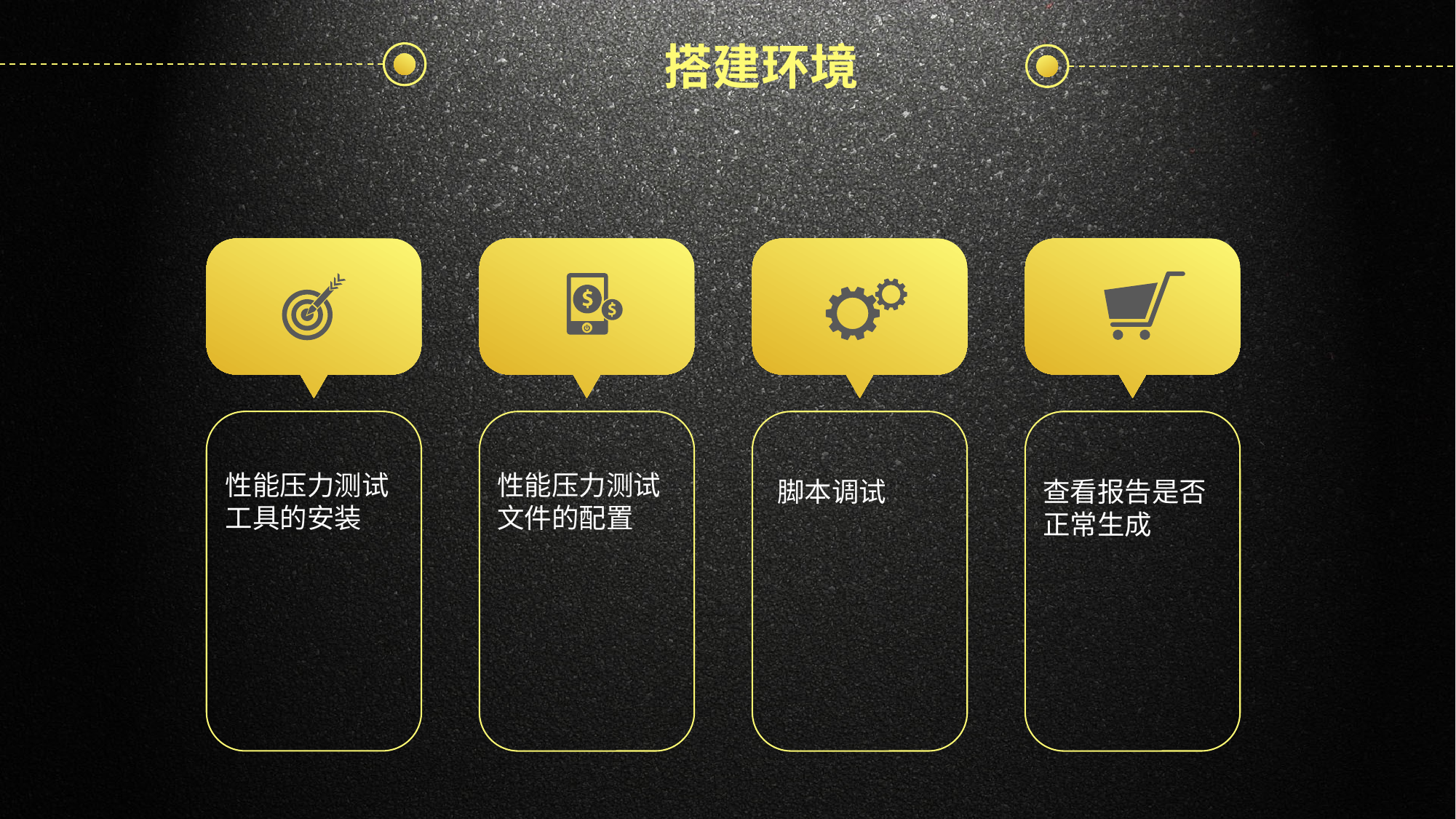

搭建环境

性能压力测试工具的安装

性能压力测试文件的配置

查看报告是否正常生成

脚本调试